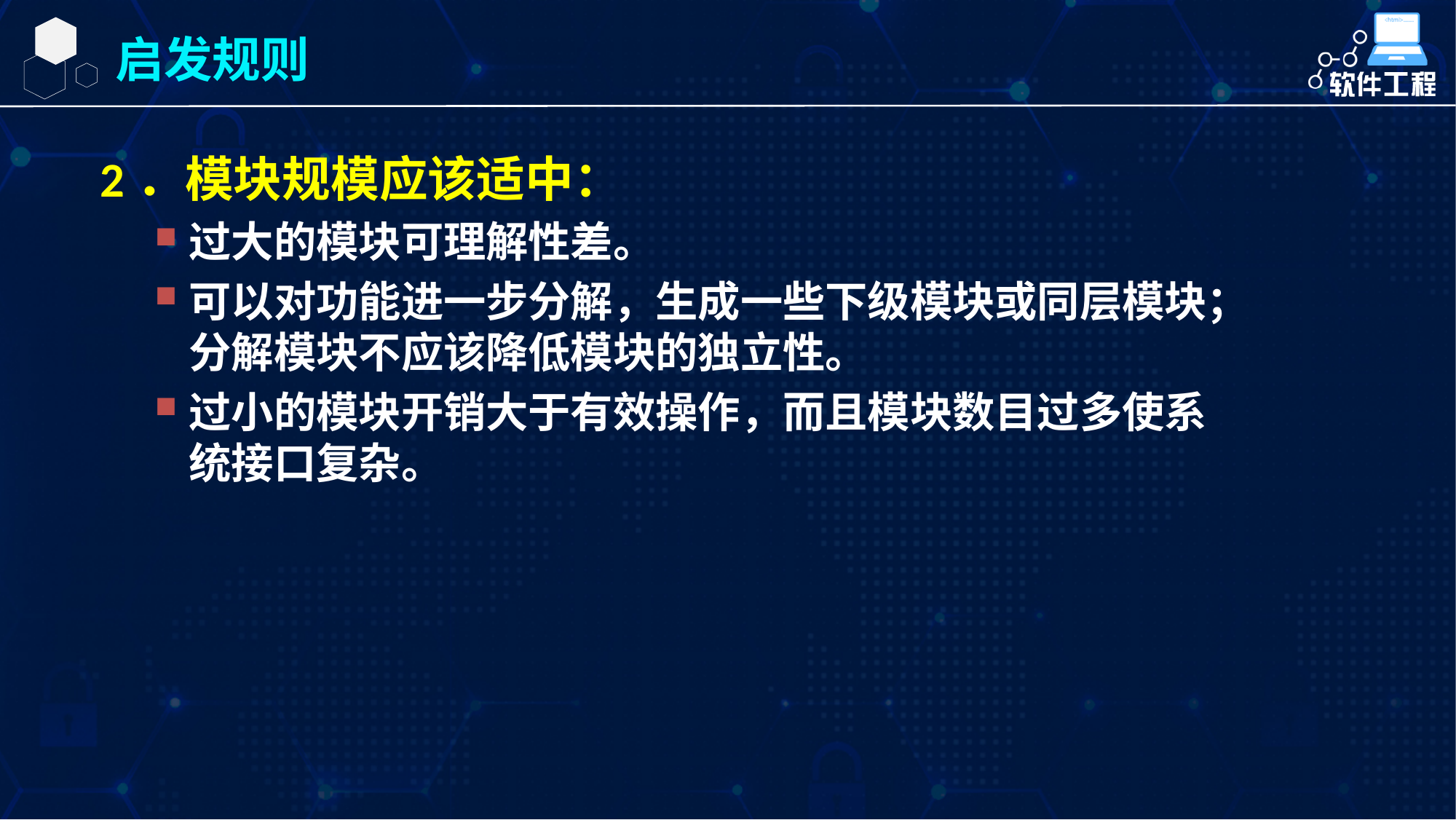

启发规则
2．模块规模应该适中：
过大的模块可理解性差。
可以对功能进一步分解，生成一些下级模块或同层模块；分解模块不应该降低模块的独立性。
过小的模块开销大于有效操作，而且模块数目过多使系统接口复杂。